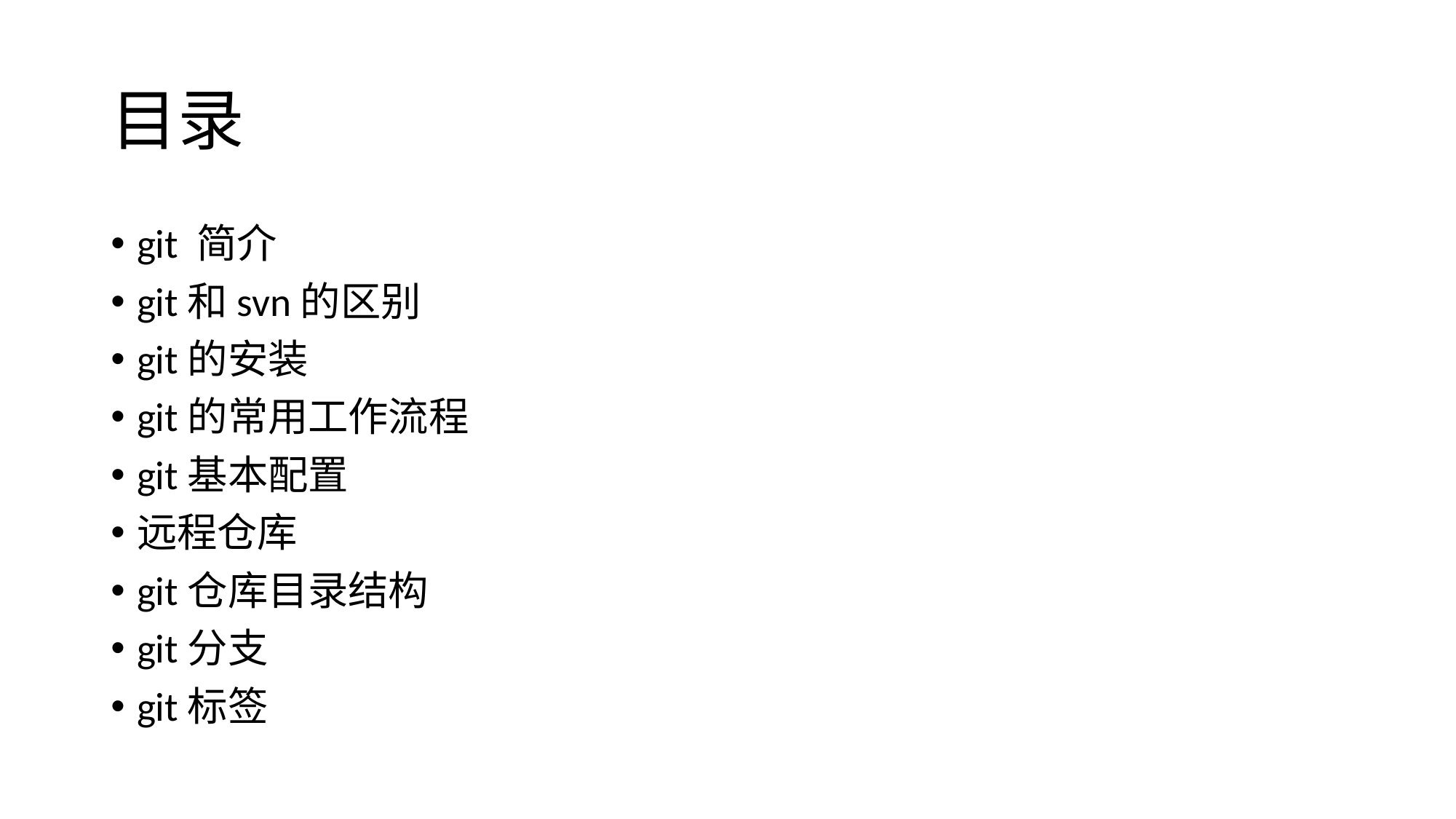

# 目录
git 简介
git和svn的区别
git的安装
git的常用工作流程
git基本配置
远程仓库
git仓库目录结构
git分支
git标签